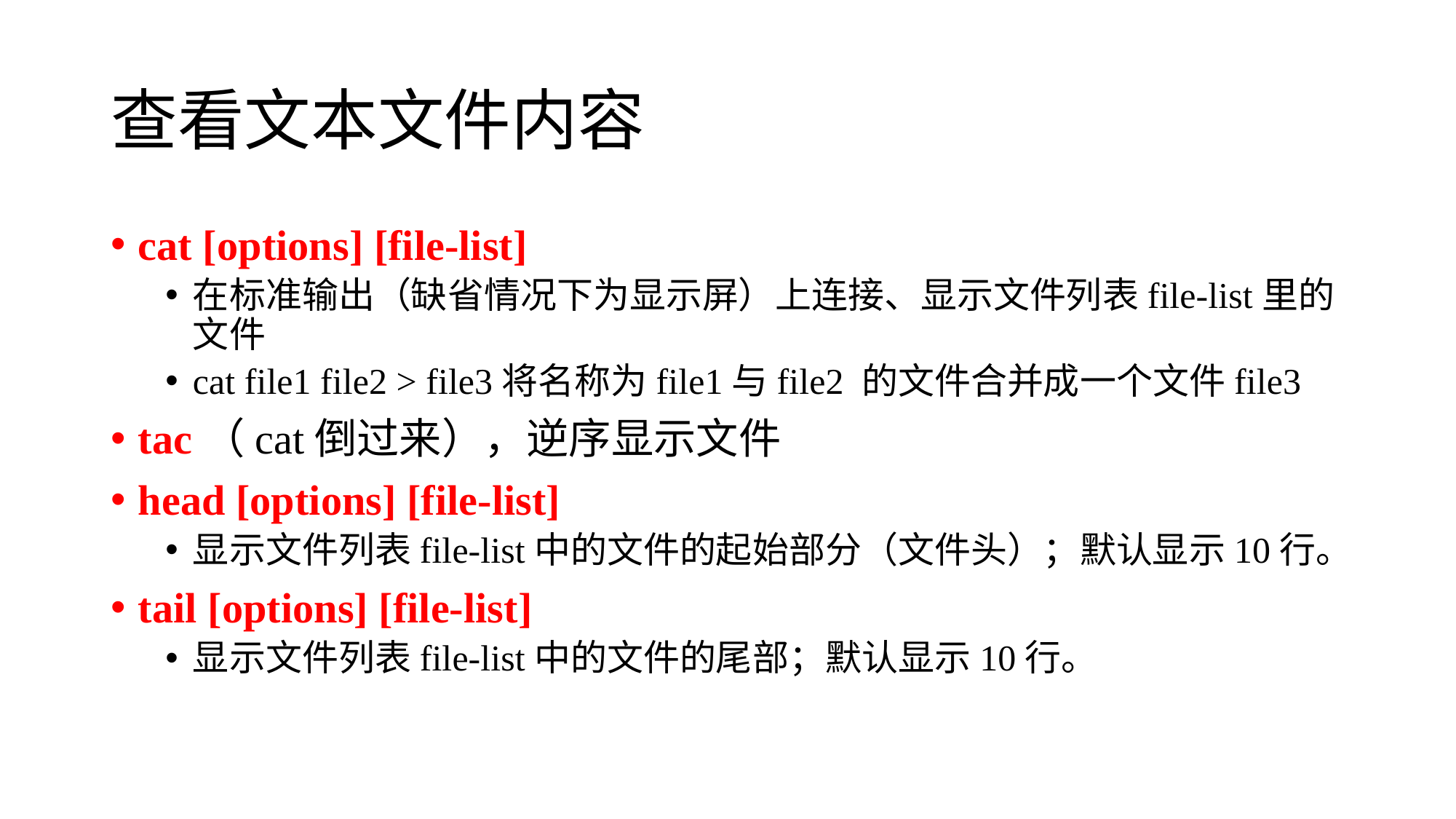

# 查看文本文件内容
cat [options] [file-list]
在标准输出（缺省情况下为显示屏）上连接、显示文件列表file-list里的文件
cat file1 file2 > file3将名称为file1与file2 的文件合并成一个文件file3
tac（cat倒过来），逆序显示文件
head [options] [file-list]
显示文件列表file-list中的文件的起始部分（文件头）；默认显示10行。
tail [options] [file-list]
显示文件列表file-list中的文件的尾部；默认显示10行。